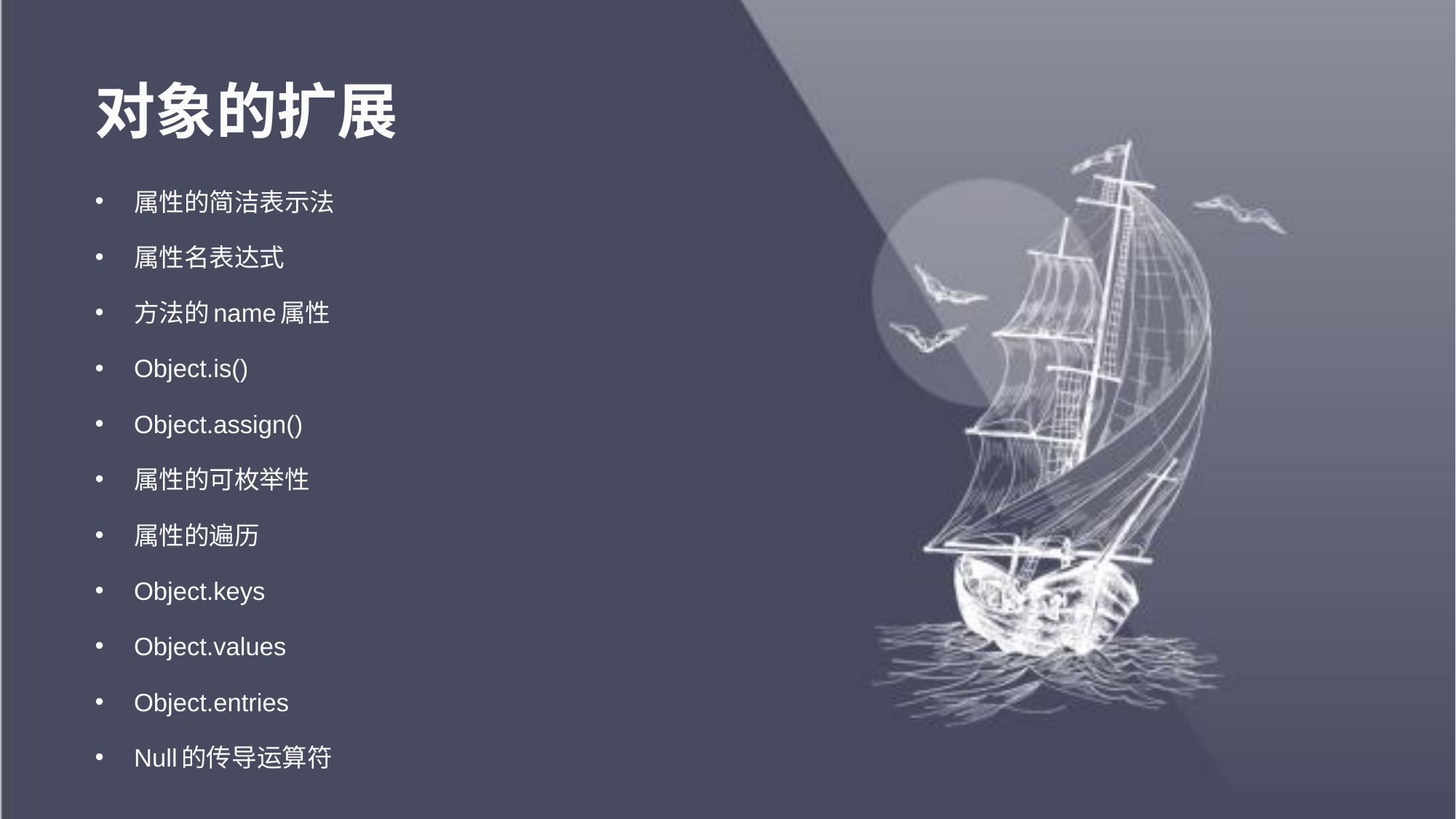

# 对象的扩展
属性的简洁表示法
属性名表达式
方法的name属性
Object.is()
Object.assign()
属性的可枚举性
属性的遍历
Object.keys
Object.values
Object.entries
Null的传导运算符